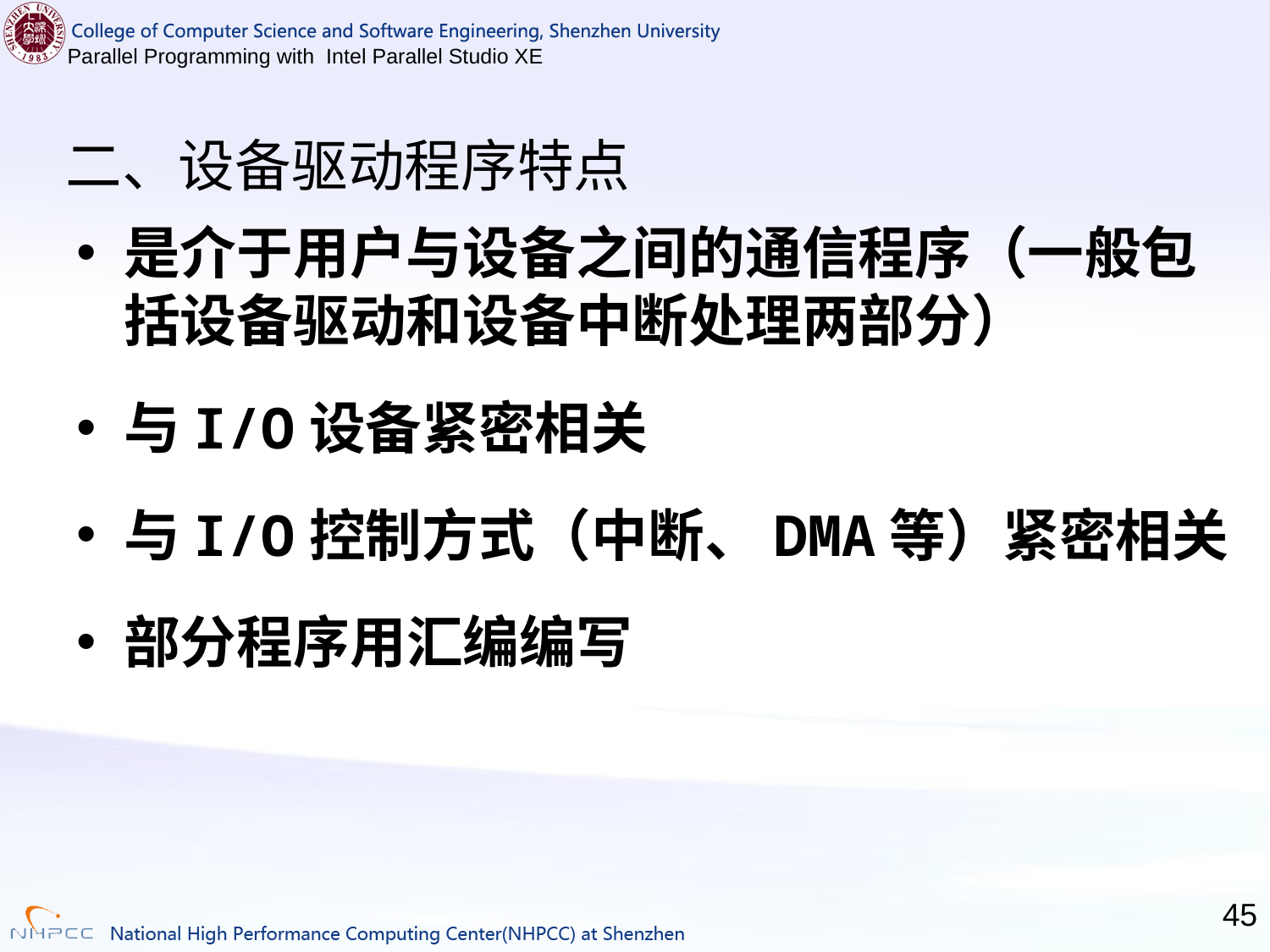

# 二、设备驱动程序特点
是介于用户与设备之间的通信程序（一般包括设备驱动和设备中断处理两部分）
与I/O设备紧密相关
与I/O控制方式（中断、DMA等）紧密相关
部分程序用汇编编写
45